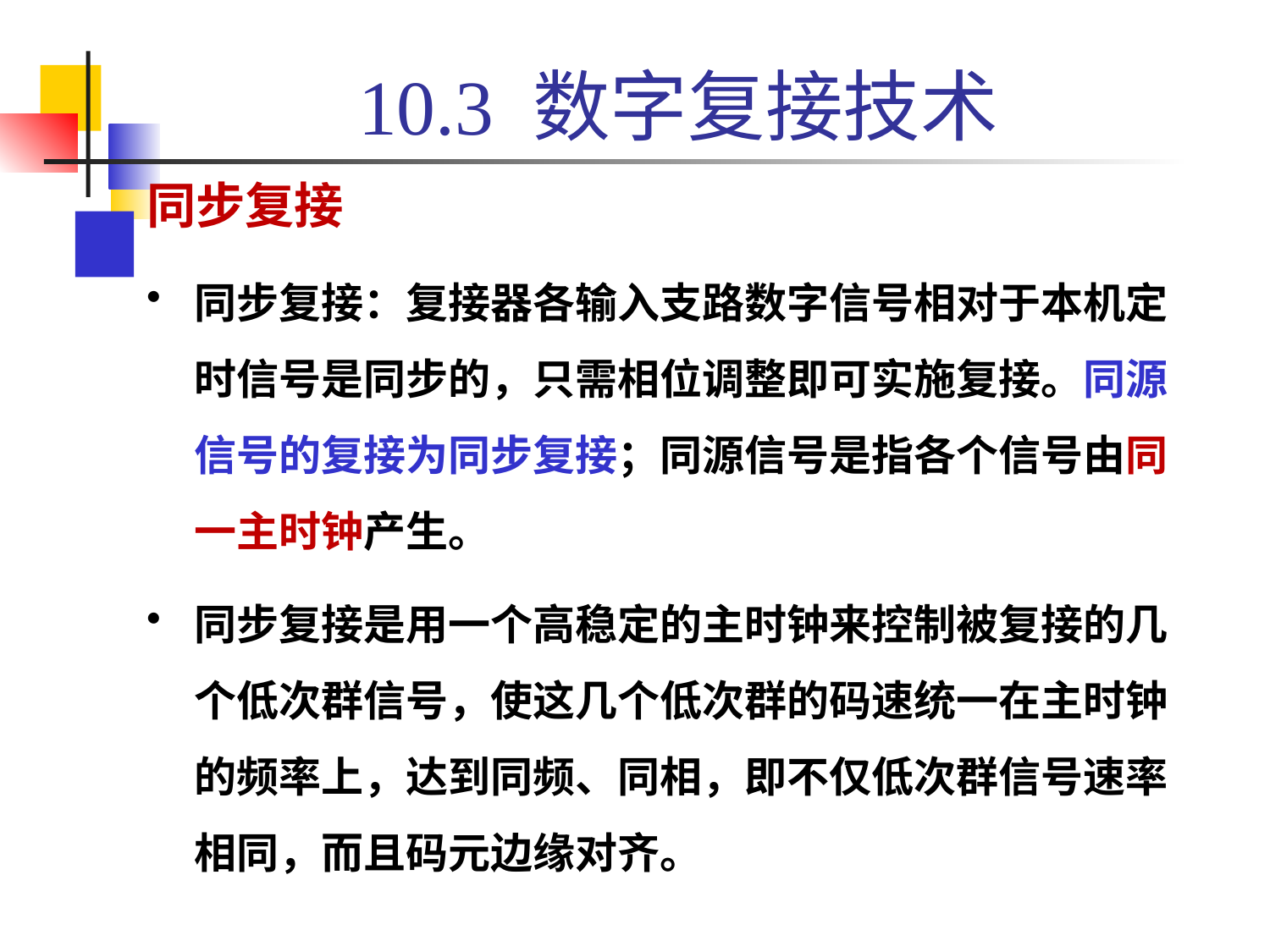

# 10.3 数字复接技术
同步复接
同步复接：复接器各输入支路数字信号相对于本机定时信号是同步的，只需相位调整即可实施复接。同源信号的复接为同步复接；同源信号是指各个信号由同一主时钟产生。
同步复接是用一个高稳定的主时钟来控制被复接的几个低次群信号，使这几个低次群的码速统一在主时钟的频率上，达到同频、同相，即不仅低次群信号速率相同，而且码元边缘对齐。